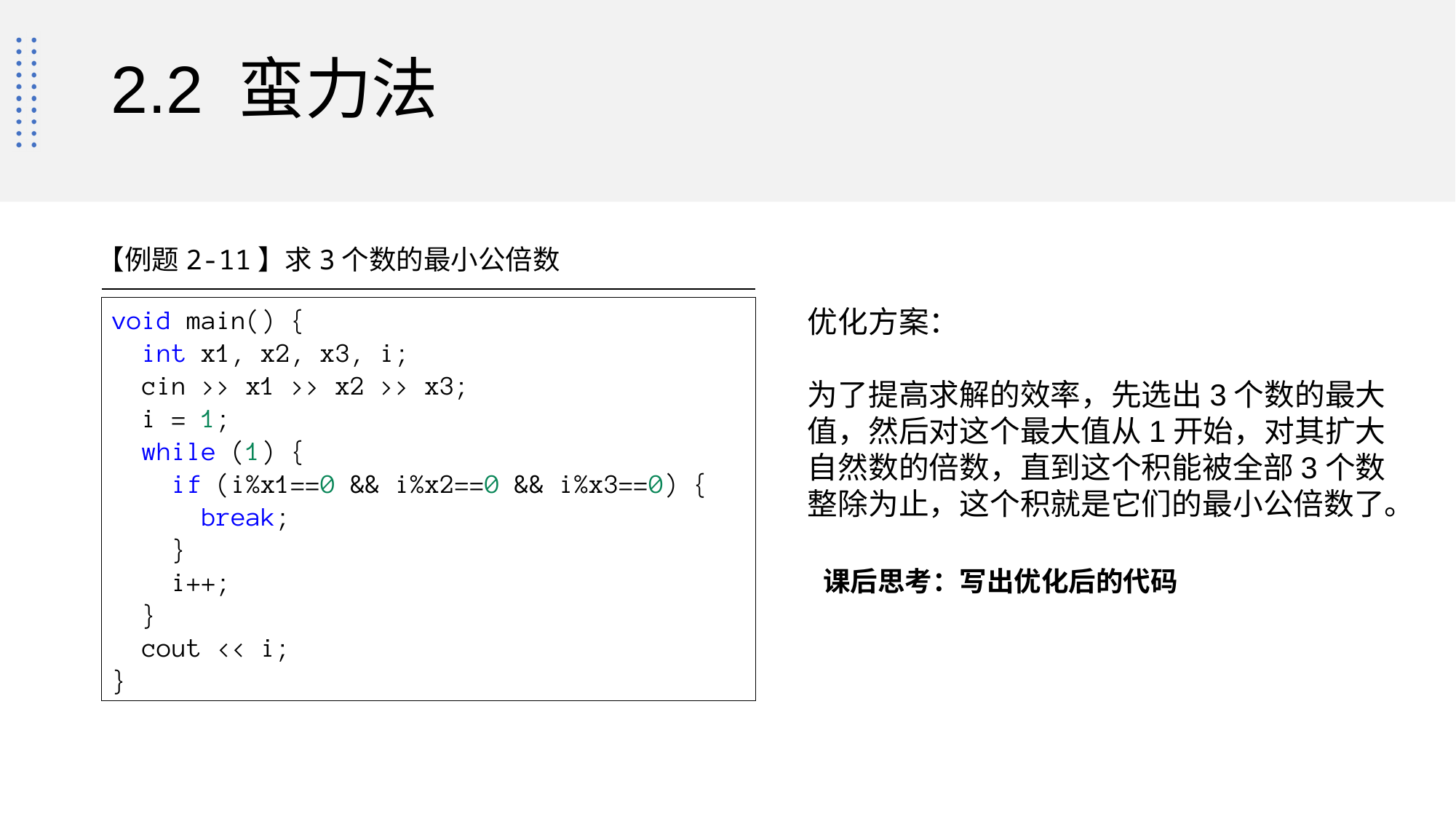

# 2.2 蛮力法
【例题2-11】求3个数的最小公倍数
void main() {
  int x1, x2, x3, i;
  cin >> x1 >> x2 >> x3;
  i = 1;
  while (1) {
    if (i%x1==0 && i%x2==0 && i%x3==0) {
      break;
    }
    i++;
  }
  cout << i;
}
优化方案：

为了提高求解的效率，先选出3个数的最大值，然后对这个最大值从1开始，对其扩大自然数的倍数，直到这个积能被全部3个数整除为止，这个积就是它们的最小公倍数了。
课后思考：写出优化后的代码